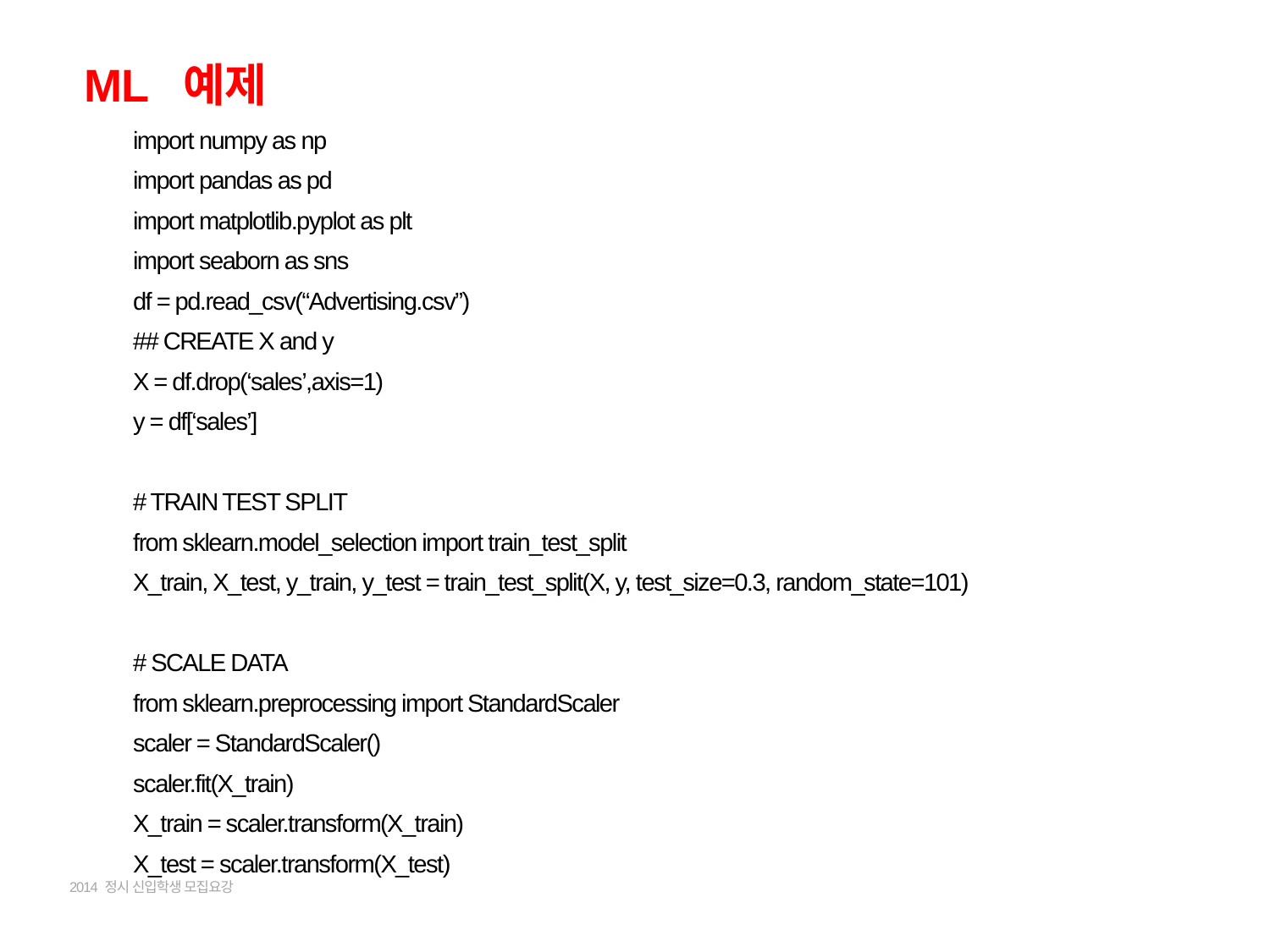

ML  예제
import numpy as np
import pandas as pd
import matplotlib.pyplot as plt
import seaborn as sns
df = pd.read_csv(“Advertising.csv”)
## CREATE X and y
X = df.drop(‘sales’,axis=1)
y = df[‘sales’]

# TRAIN TEST SPLIT
from sklearn.model_selection import train_test_split
X_train, X_test, y_train, y_test = train_test_split(X, y, test_size=0.3, random_state=101)

# SCALE DATA
from sklearn.preprocessing import StandardScaler
scaler = StandardScaler()
scaler.fit(X_train)
X_train = scaler.transform(X_train)
X_test = scaler.transform(X_test)

2014 정시 신입학생 모집요강